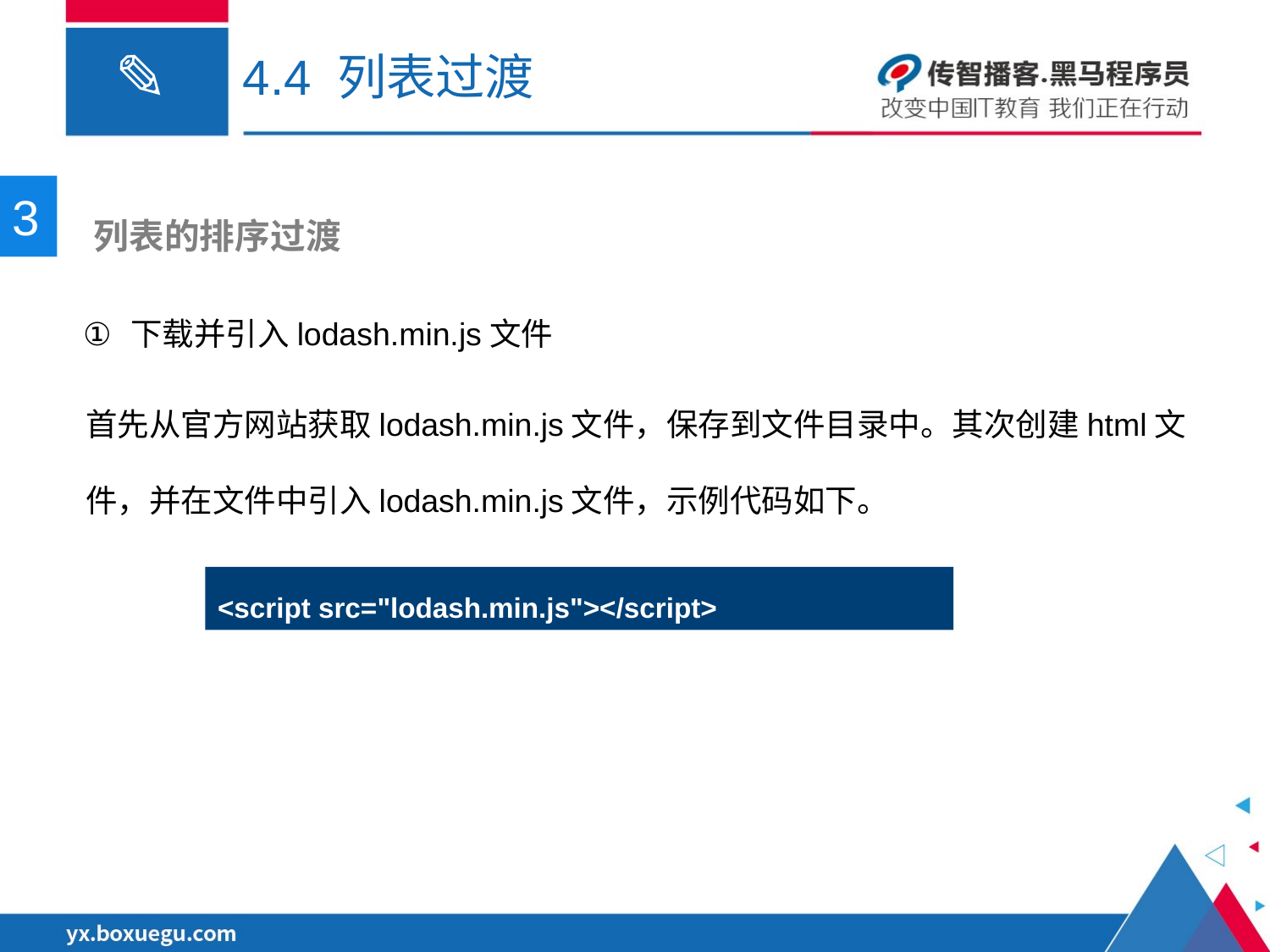

# 4.4 列表过渡

3
  列表的排序过渡
下载并引入lodash.min.js文件
首先从官方网站获取lodash.min.js文件，保存到文件目录中。其次创建html文件，并在文件中引入lodash.min.js文件，示例代码如下。
<script src="lodash.min.js"></script>